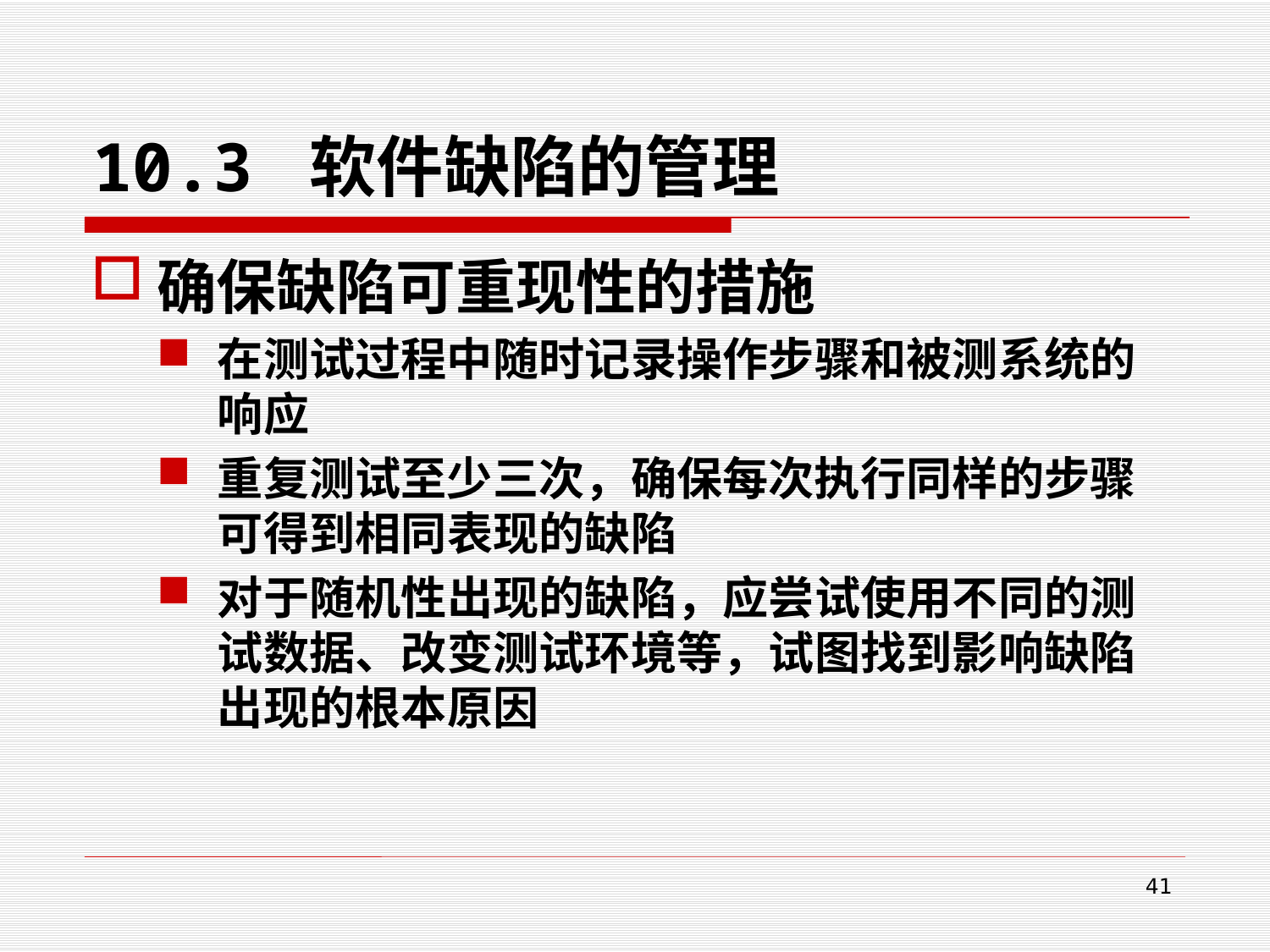

# 10.3 软件缺陷的管理
确保缺陷可重现性的措施
在测试过程中随时记录操作步骤和被测系统的响应
重复测试至少三次，确保每次执行同样的步骤可得到相同表现的缺陷
对于随机性出现的缺陷，应尝试使用不同的测试数据、改变测试环境等，试图找到影响缺陷出现的根本原因
41